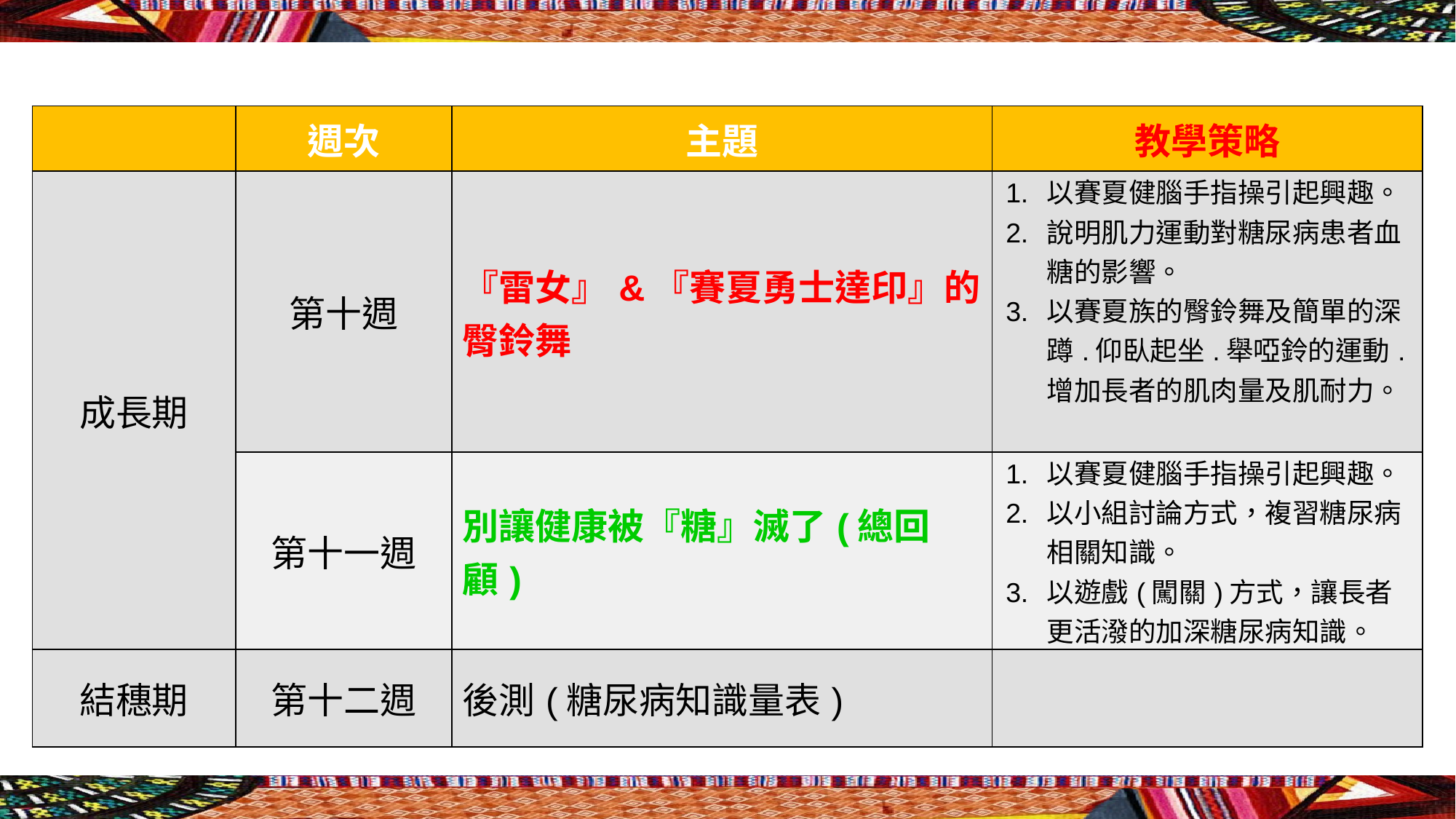

|  | 週次 | 主題 | 教學策略 |
| --- | --- | --- | --- |
| 成長期 | 第十週 | 『雷女』&『賽夏勇士達印』的臀鈴舞 | 以賽夏健腦手指操引起興趣。 說明肌力運動對糖尿病患者血糖的影響。 以賽夏族的臀鈴舞及簡單的深蹲.仰臥起坐.舉啞鈴的運動.增加長者的肌肉量及肌耐力。 |
|  | 第十一週 | 別讓健康被『糖』滅了(總回顧) | 以賽夏健腦手指操引起興趣。 以小組討論方式，複習糖尿病相關知識。 以遊戲(闖關)方式，讓長者更活潑的加深糖尿病知識。 |
| 結穗期 | 第十二週 | 後測(糖尿病知識量表) |  |